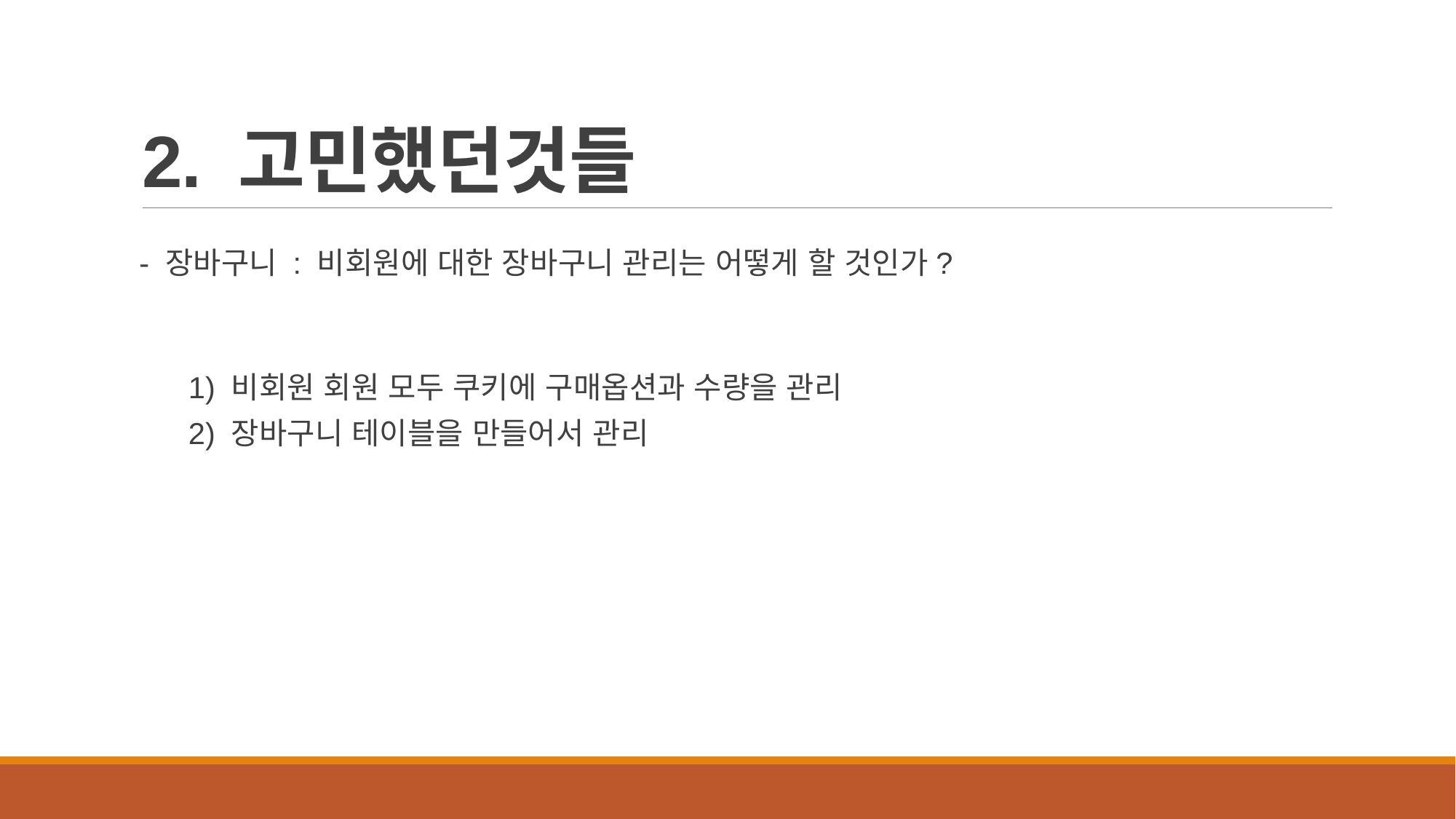

# 2. 고민했던것들
 - 장바구니 : 비회원에 대한 장바구니 관리는 어떻게 할 것인가?

    1) 비회원 회원 모두 쿠키에 구매옵션과 수량을 관리
    2) 장바구니 테이블을 만들어서 관리